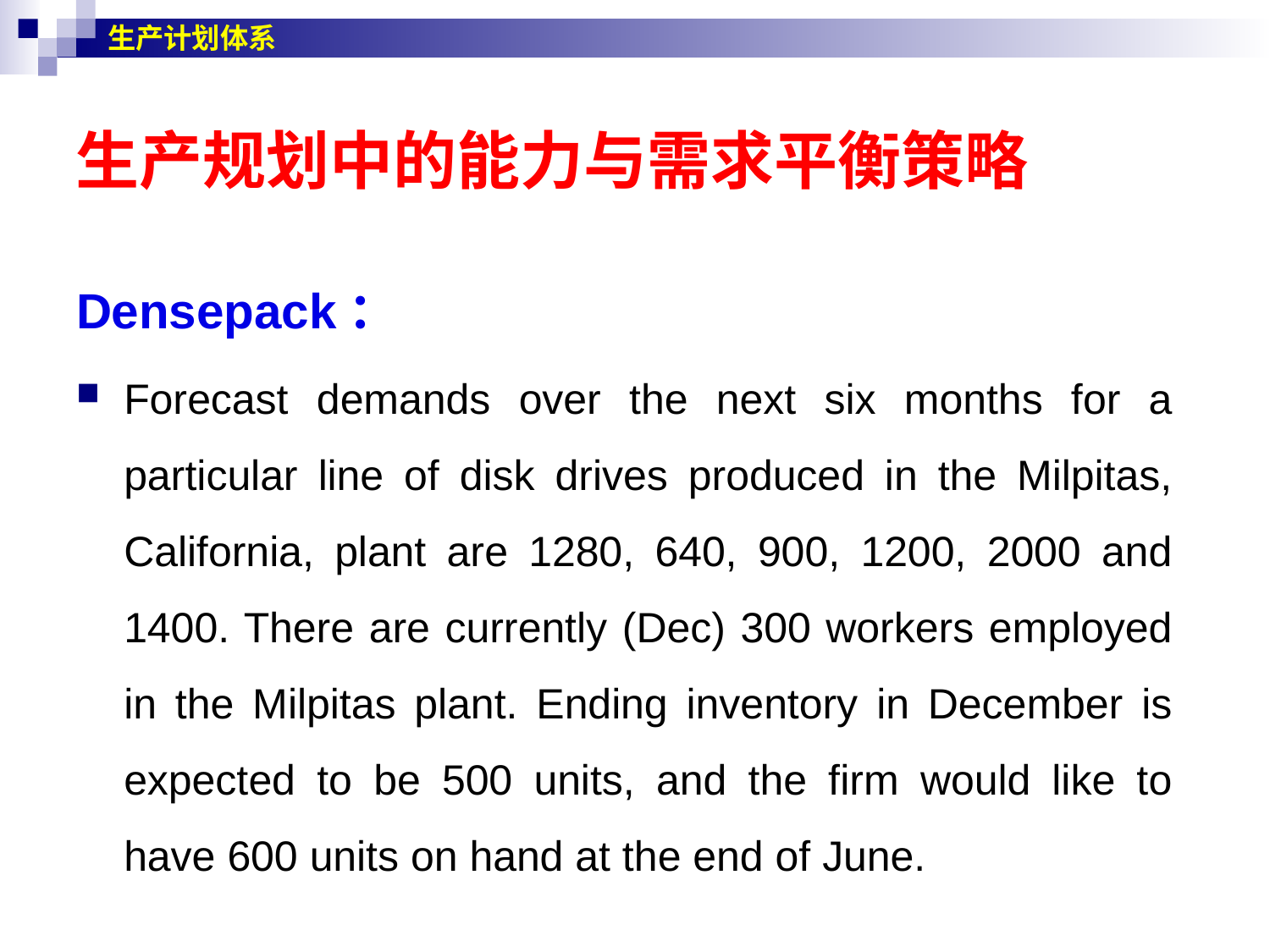

生产计划体系
生产规划中的能力与需求平衡策略
Densepack：
Forecast demands over the next six months for a particular line of disk drives produced in the Milpitas, California, plant are 1280, 640, 900, 1200, 2000 and 1400. There are currently (Dec) 300 workers employed in the Milpitas plant. Ending inventory in December is expected to be 500 units, and the firm would like to have 600 units on hand at the end of June.